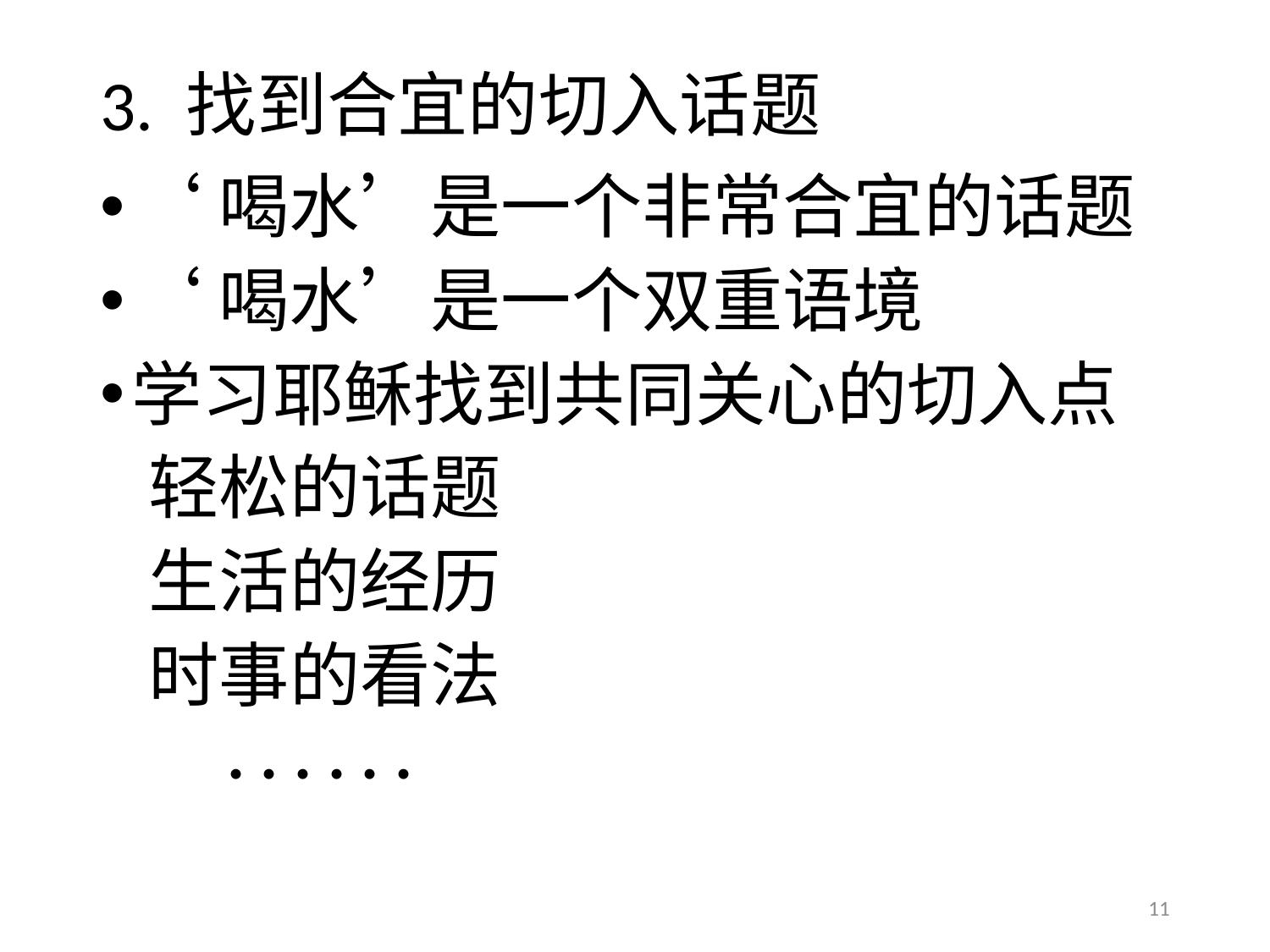

# 3. 找到合宜的切入话题
‘喝水’是一个非常合宜的话题
‘喝水’是一个双重语境
学习耶稣找到共同关心的切入点
  轻松的话题
  生活的经历
  时事的看法
	· · · · · ·

11